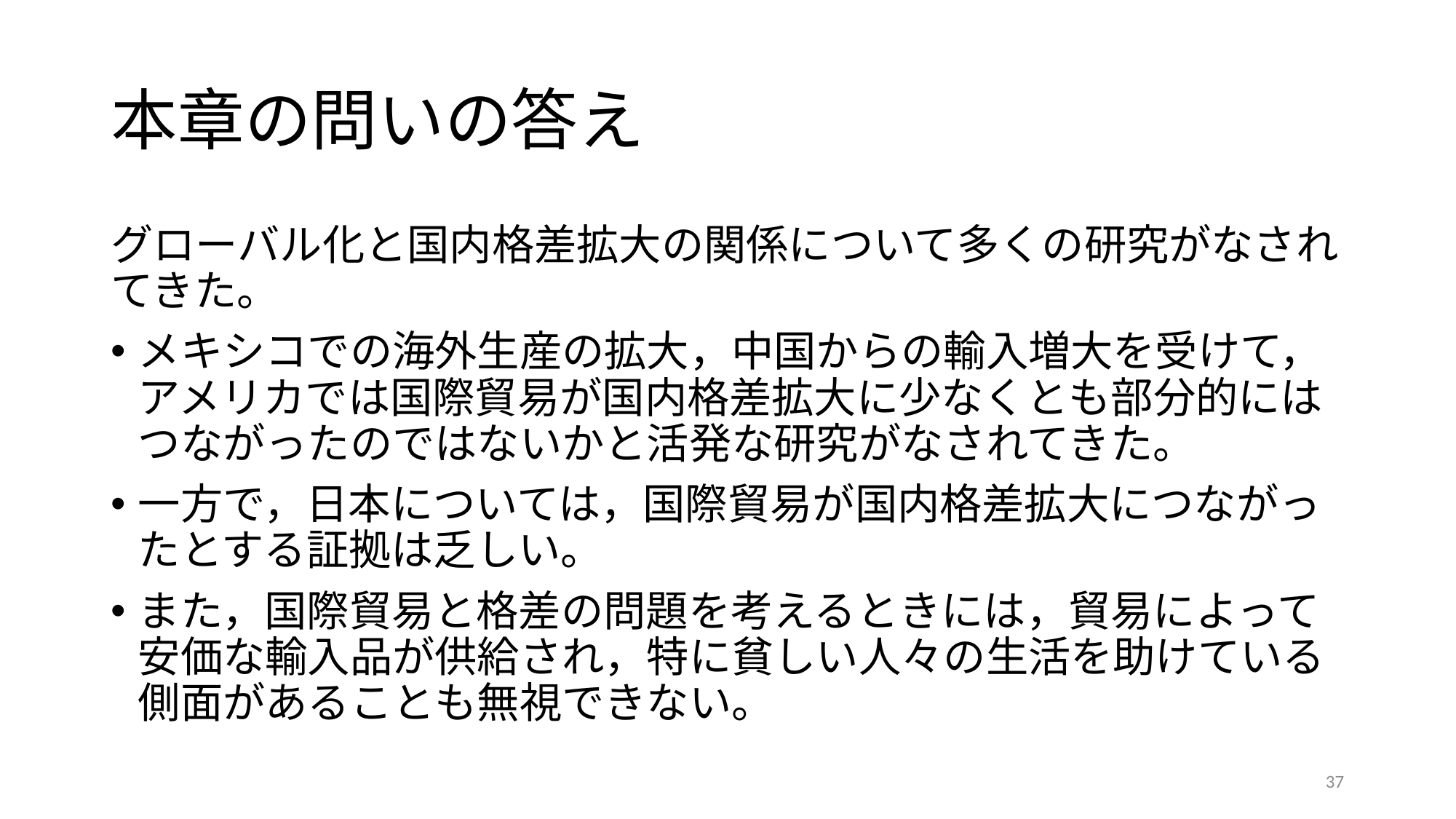

# 本章の問いの答え
グローバル化と国内格差拡大の関係について多くの研究がなされてきた。
メキシコでの海外生産の拡大，中国からの輸入増大を受けて，アメリカでは国際貿易が国内格差拡大に少なくとも部分的にはつながったのではないかと活発な研究がなされてきた。
一方で，日本については，国際貿易が国内格差拡大につながったとする証拠は乏しい。
また，国際貿易と格差の問題を考えるときには，貿易によって安価な輸入品が供給され，特に貧しい人々の生活を助けている側面があることも無視できない。
37